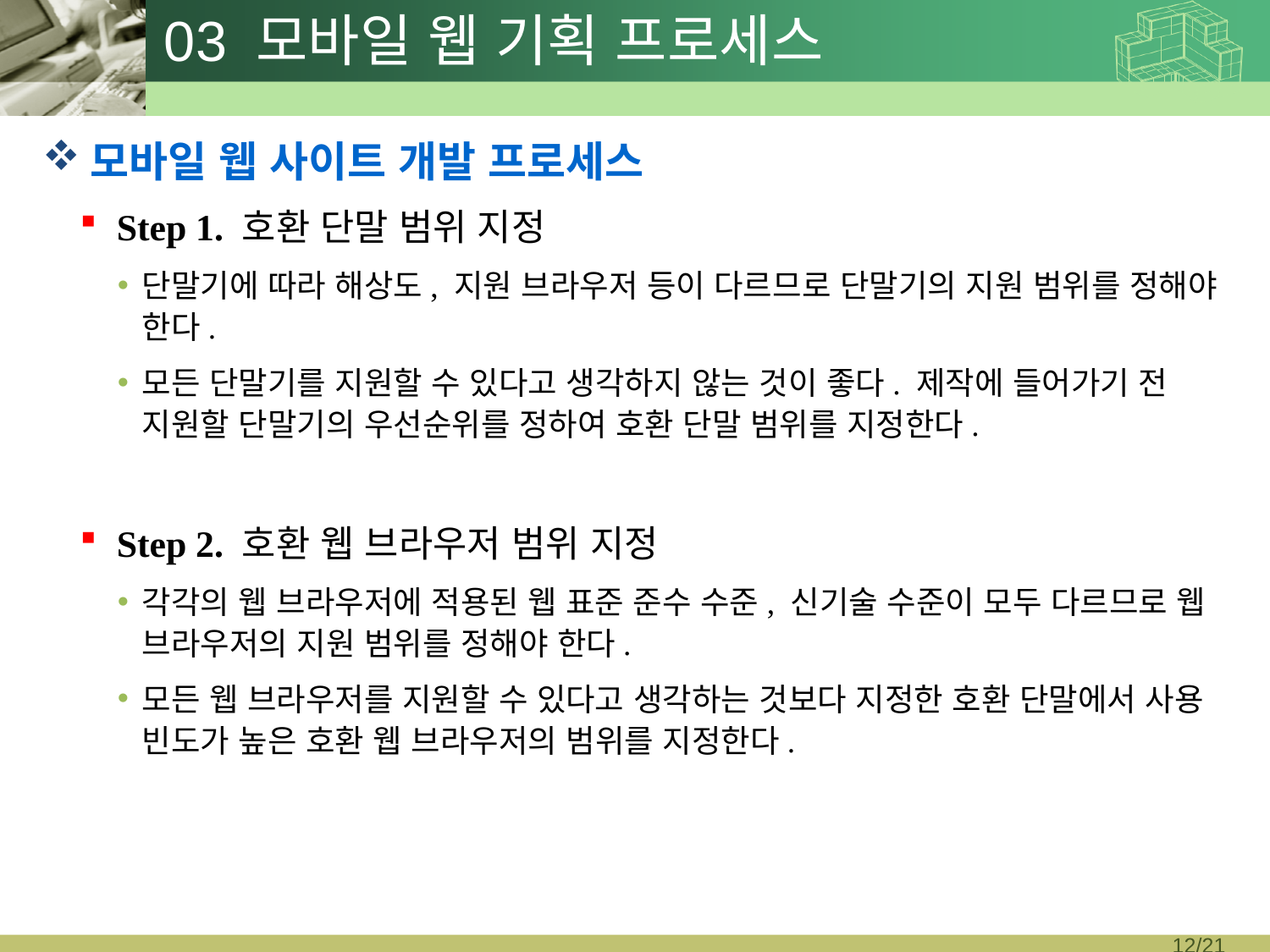

# 03 모바일 웹 기획 프로세스
모바일 웹 사이트 개발 프로세스
Step 1. 호환 단말 범위 지정
단말기에 따라 해상도, 지원 브라우저 등이 다르므로 단말기의 지원 범위를 정해야 한다.
모든 단말기를 지원할 수 있다고 생각하지 않는 것이 좋다. 제작에 들어가기 전 지원할 단말기의 우선순위를 정하여 호환 단말 범위를 지정한다.

Step 2. 호환 웹 브라우저 범위 지정
각각의 웹 브라우저에 적용된 웹 표준 준수 수준, 신기술 수준이 모두 다르므로 웹 브라우저의 지원 범위를 정해야 한다.
모든 웹 브라우저를 지원할 수 있다고 생각하는 것보다 지정한 호환 단말에서 사용 빈도가 높은 호환 웹 브라우저의 범위를 지정한다.